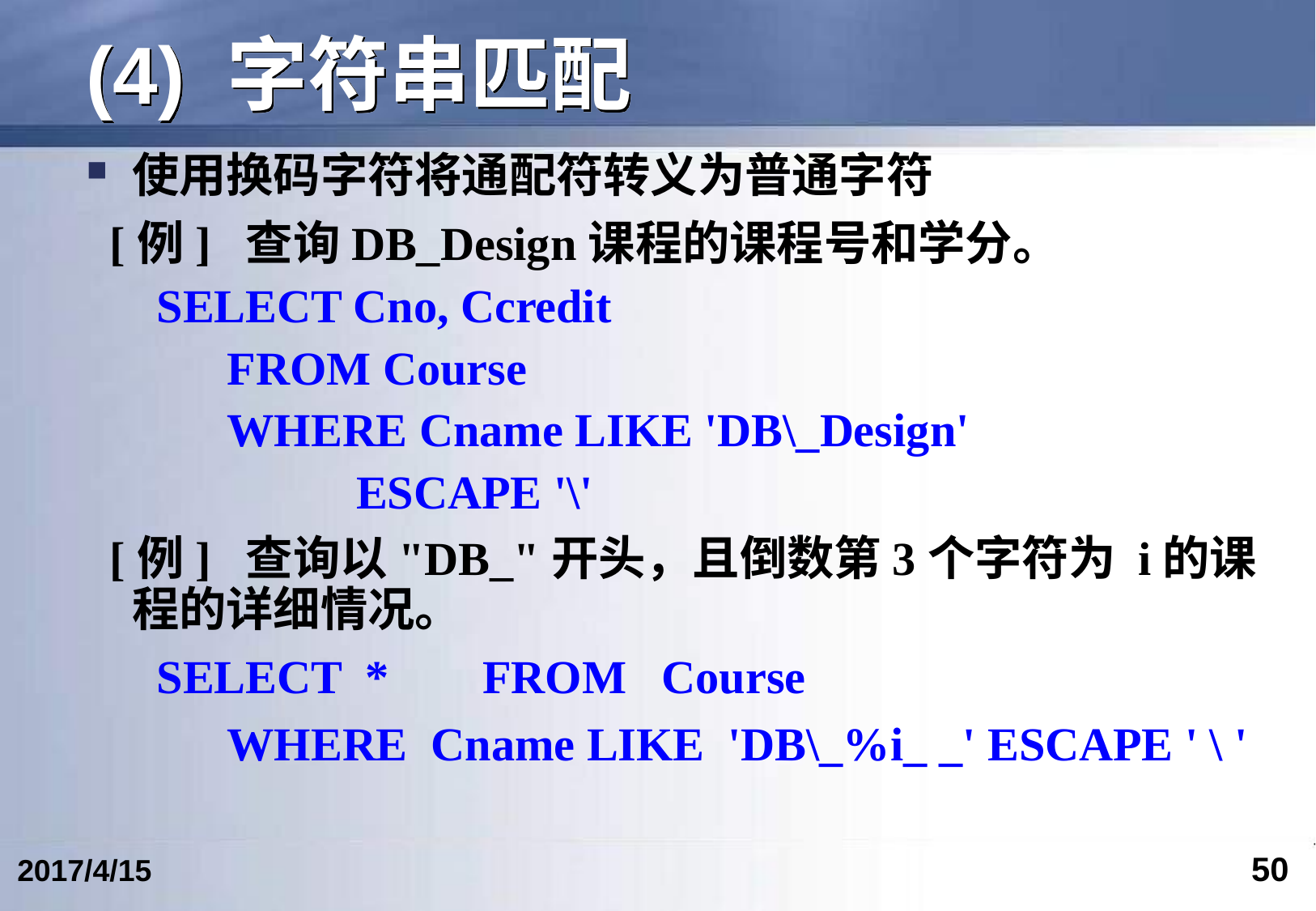

# (4) 字符串匹配
使用换码字符将通配符转义为普通字符
  [例]  查询DB_Design课程的课程号和学分。
      SELECT Cno, Ccredit
            FROM Course
            WHERE Cname LIKE 'DB\_Design'
                       ESCAPE '\'
  [例]  查询以"DB_"开头，且倒数第3个字符为 i的课程的详细情况。
      SELECT  *        FROM   Course
            WHERE  Cname LIKE  'DB\_%i_ _' ESCAPE ' \ '
50
2017/4/15